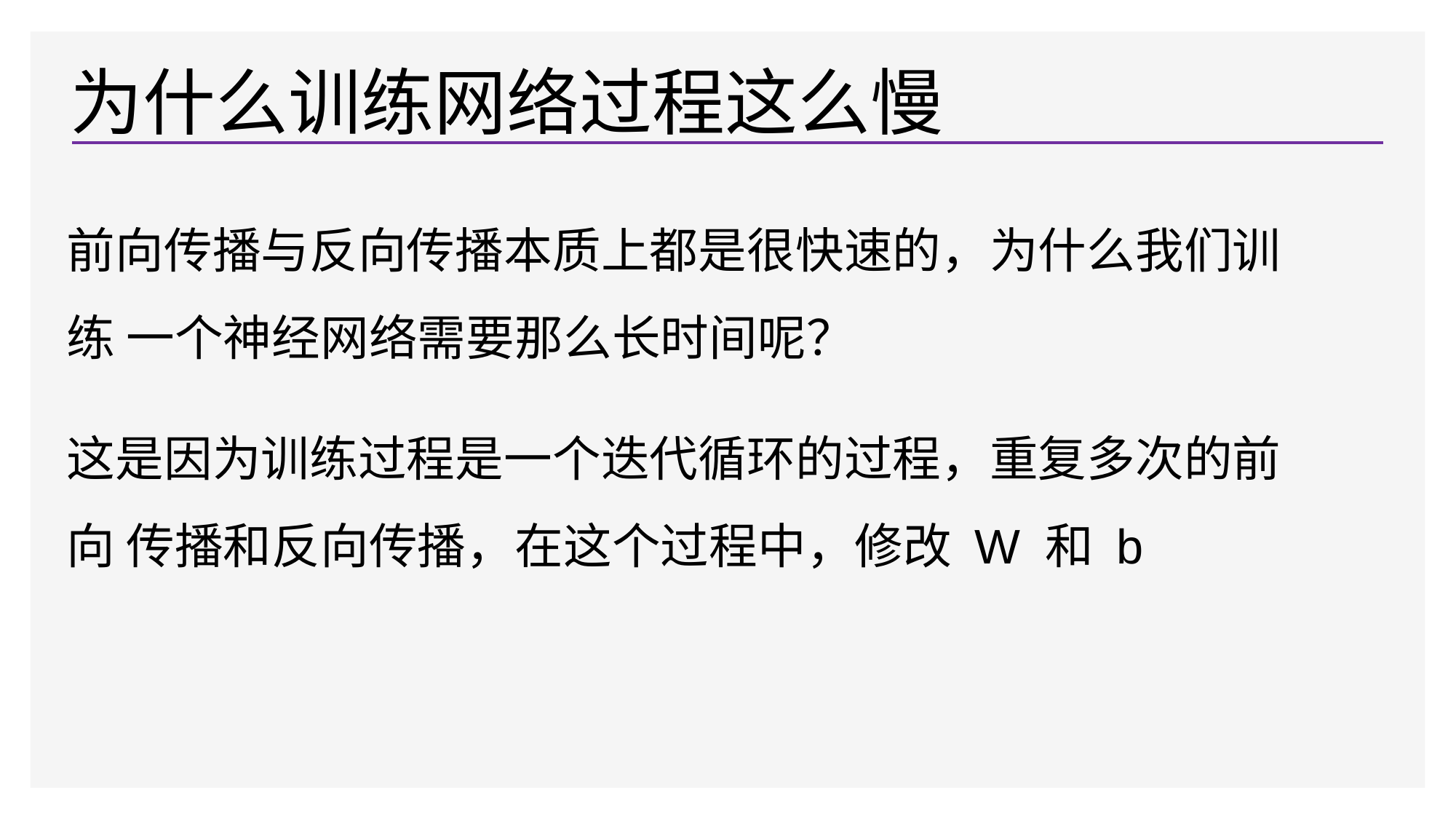

# 为什么训练网络过程这么慢
前向传播与反向传播本质上都是很快速的，为什么我们训练 一个神经网络需要那么长时间呢？
这是因为训练过程是一个迭代循环的过程，重复多次的前向 传播和反向传播，在这个过程中，修改 W 和 b